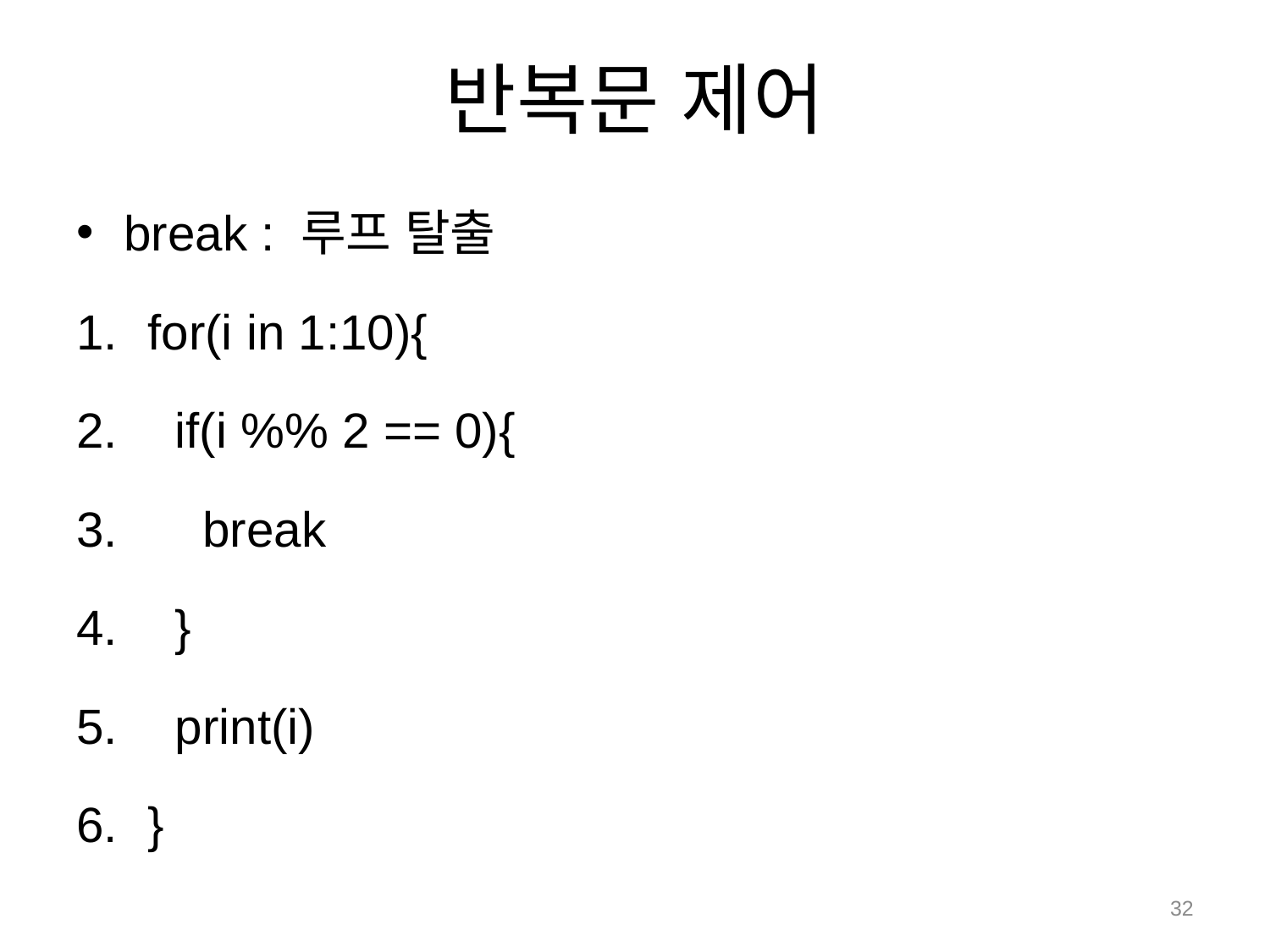

# 반복문 제어
break : 루프 탈출
for(i in 1:10){
  if(i %% 2 == 0){
    break
  }
  print(i)
}

32